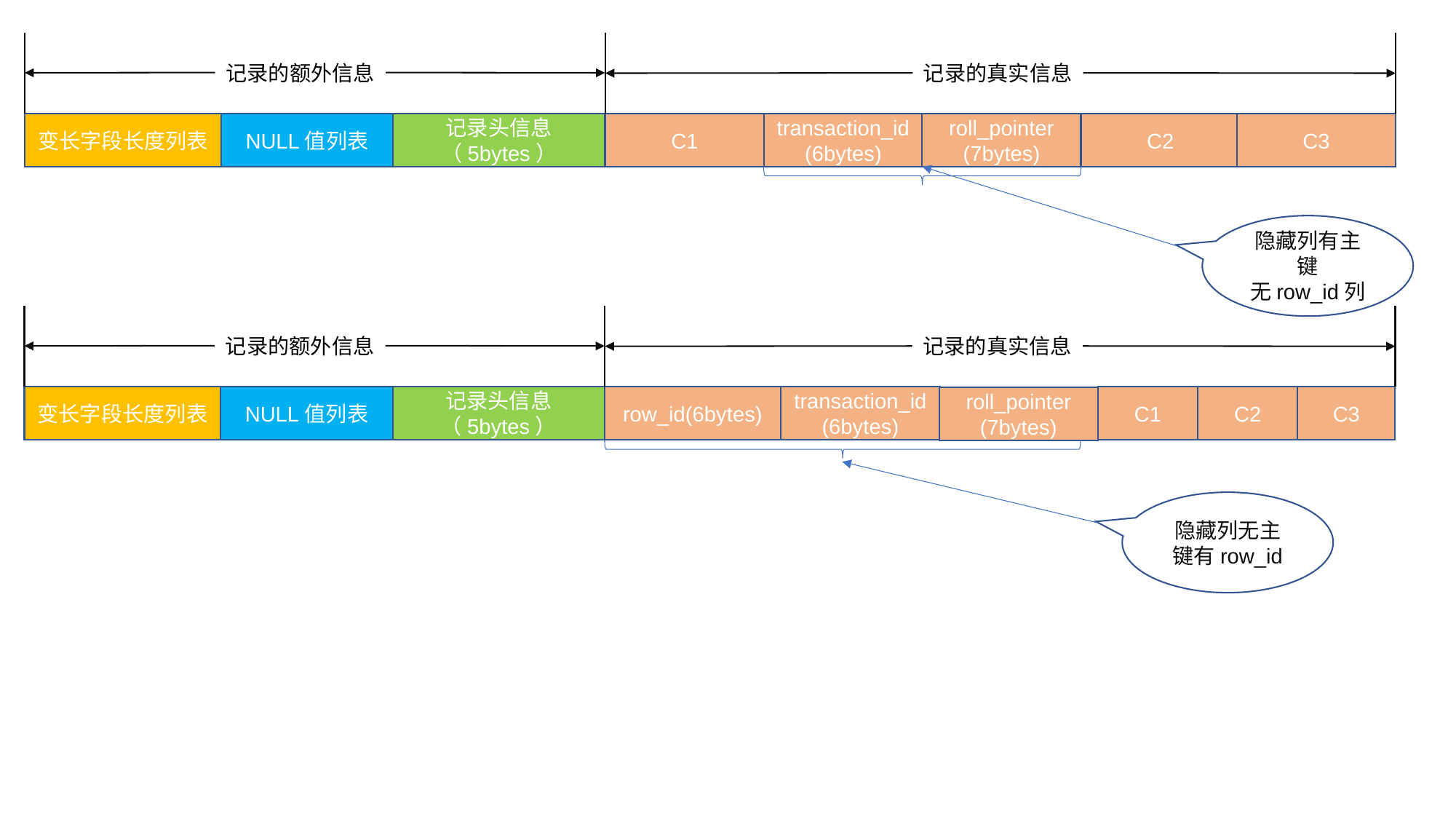

记录的额外信息
记录的真实信息
变长字段长度列表
NULL值列表
记录头信息（5bytes）
C1
transaction_id
(6bytes)
roll_pointer
(7bytes)
C2
C3
隐藏列有主键
无row_id列

记录的额外信息
记录的真实信息
transaction_id
(6bytes)
C1
C2
变长字段长度列表
NULL值列表
记录头信息（5bytes）
row_id(6bytes)
C3
roll_pointer
(7bytes)
隐藏列无主键有row_id